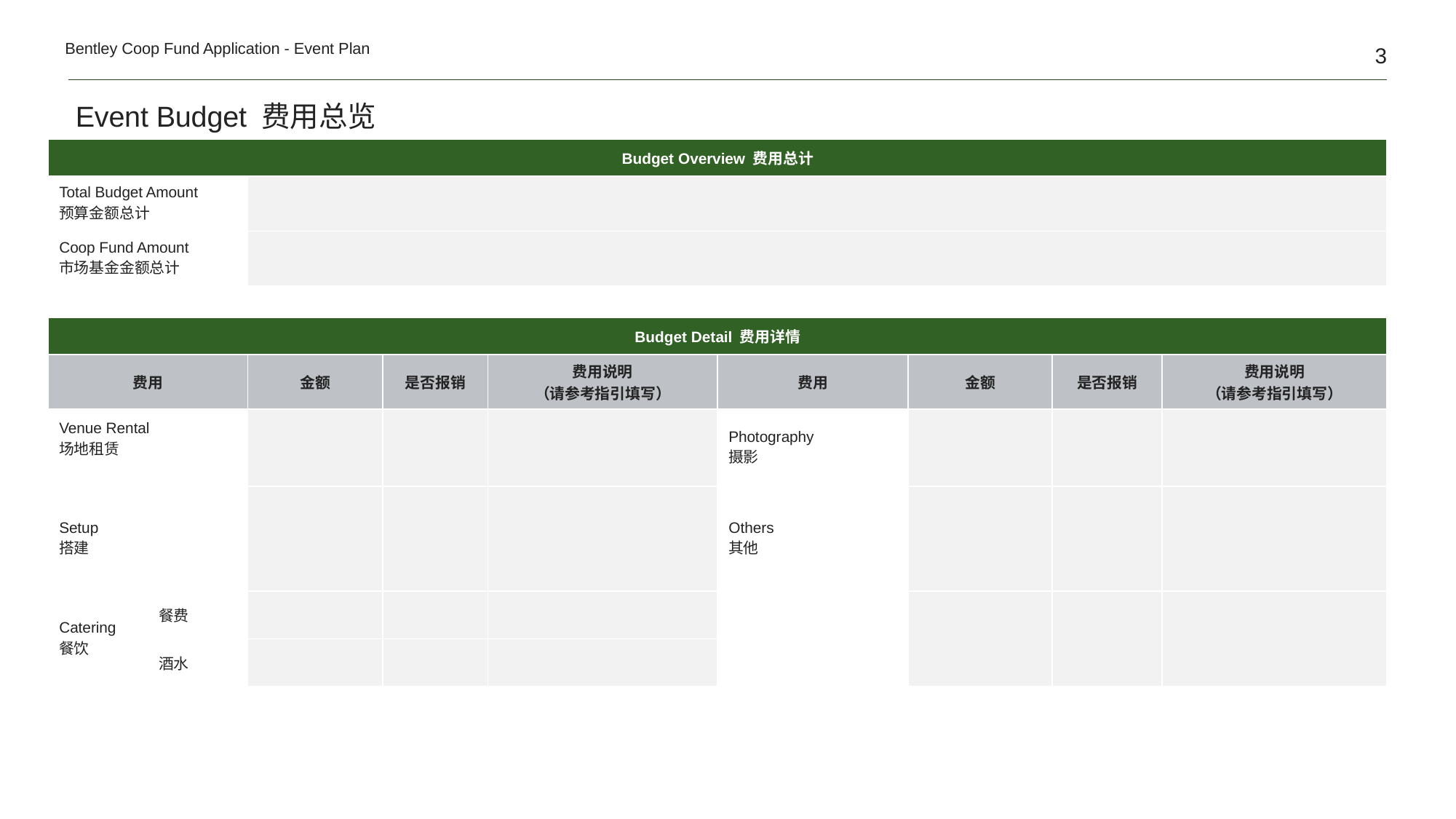

3
Bentley Coop Fund Application - Event Plan
# Event Budget 费用总览
| Budget Overview 费用总计 |  |  |  |  |  |  |  |  |
| --- | --- | --- | --- | --- | --- | --- | --- | --- |
| Total Budget Amount 预算金额总计 |  |  |  |  |  |  |  |  |
| Coop Fund Amount 市场基金金额总计 |  |  |  |  |  |  |  |  |
|  |  |  |  |  |  |  |  |  |
| Budget Detail 费用详情 |  |  |  |  |  |  |  |  |
| 费用 |  | 金额 | 是否报销 | 费用说明 （请参考指引填写） | 费用 | 金额 | 是否报销 | 费用说明 （请参考指引填写） |
| Venue Rental 场地租赁 |  |  |  |  | Photography 摄影 |  |  |  |
| Setup 搭建 |  |  |  |  | Others 其他 |  |  |  |
| Catering 餐饮 | 餐费 |  |  |  |  |  |  |  |
|  | 酒水 |  |  |  |  |  |  |  |